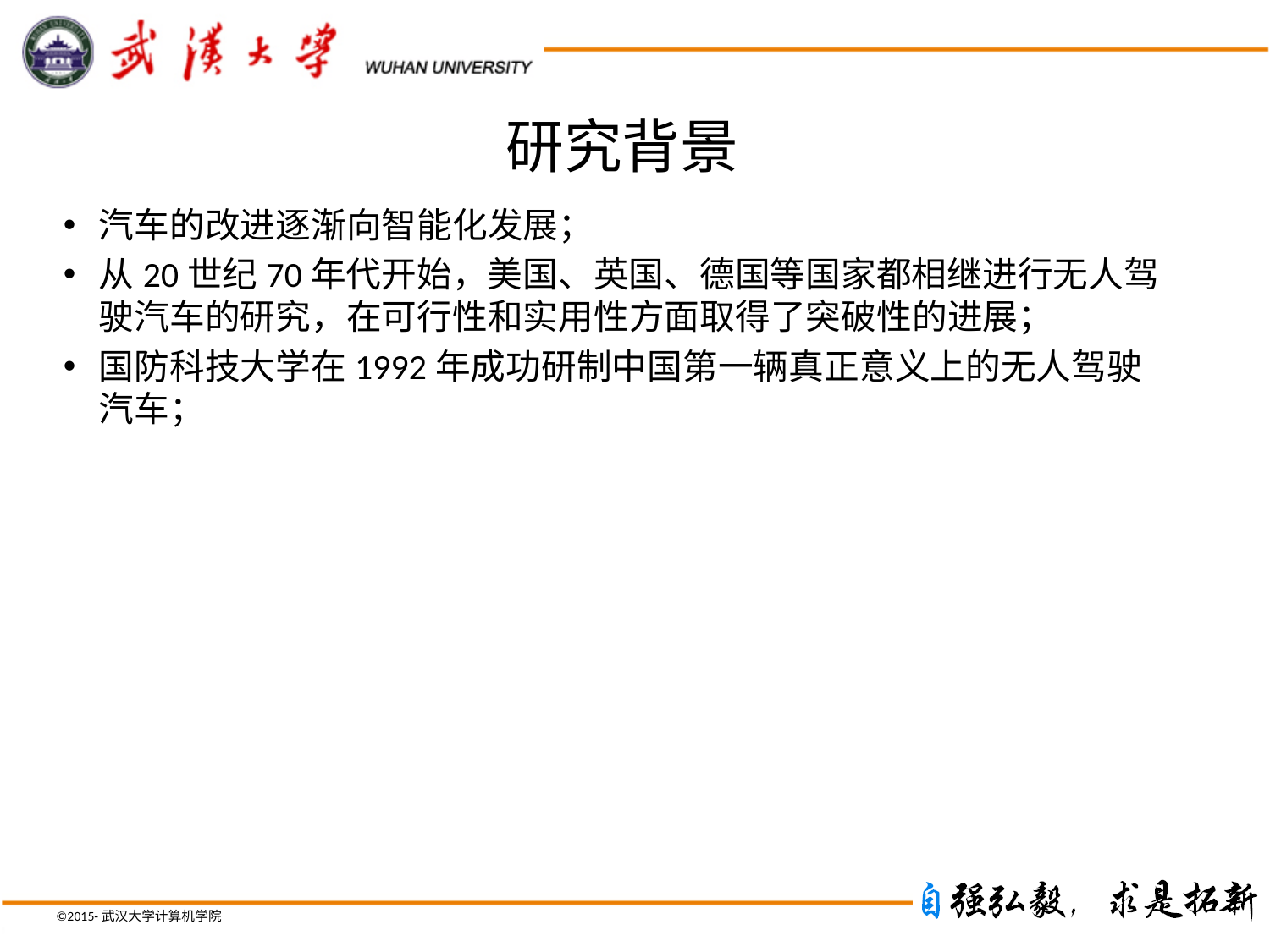

# 研究背景
汽车的改进逐渐向智能化发展；
从20世纪70年代开始，美国、英国、德国等国家都相继进行无人驾驶汽车的研究，在可行性和实用性方面取得了突破性的进展；
国防科技大学在1992年成功研制中国第一辆真正意义上的无人驾驶汽车；